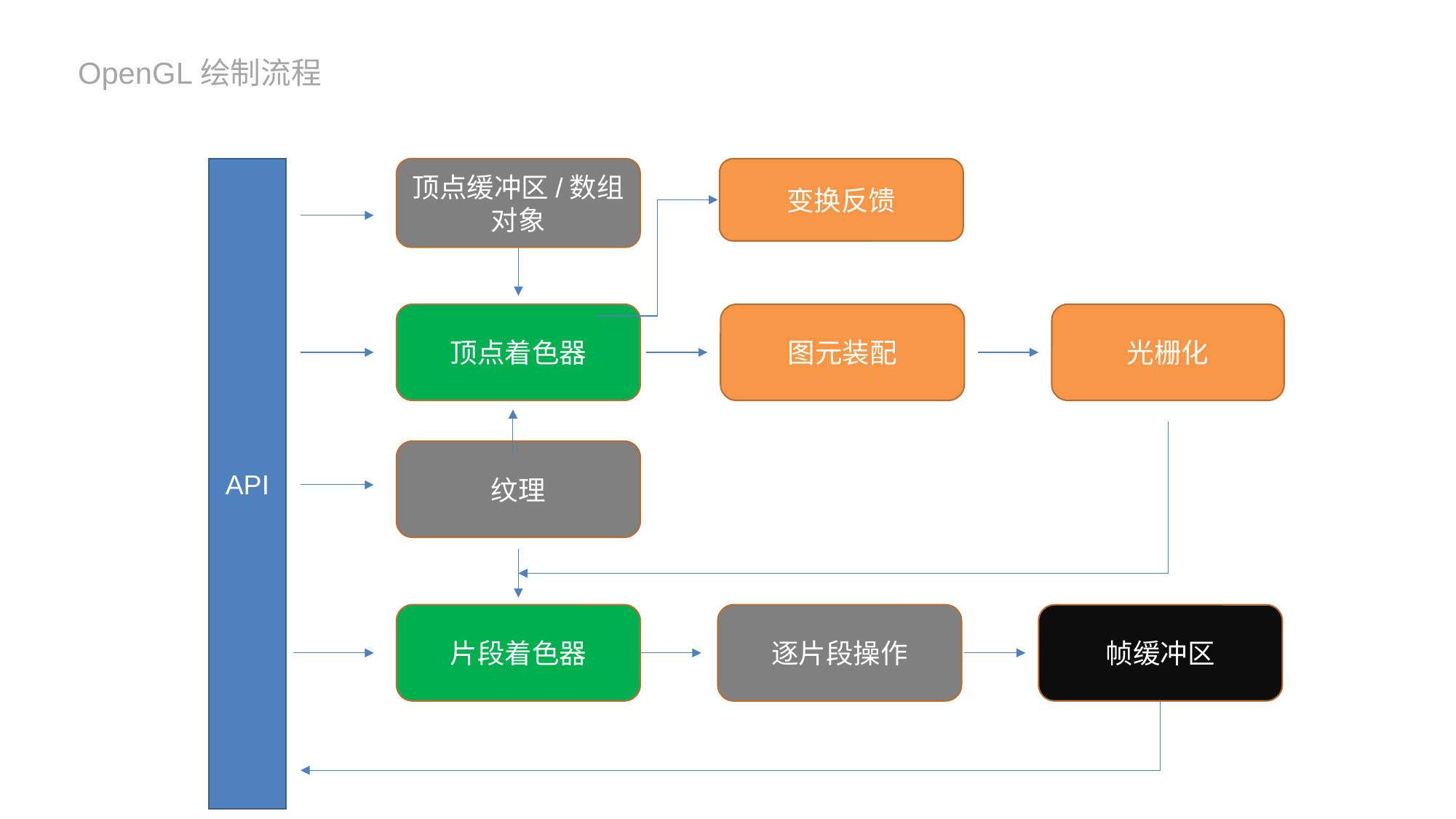

OpenGL绘制流程
API
顶点缓冲区/数组对象
变换反馈
顶点着色器
图元装配
光栅化
纹理
片段着色器
逐片段操作
帧缓冲区